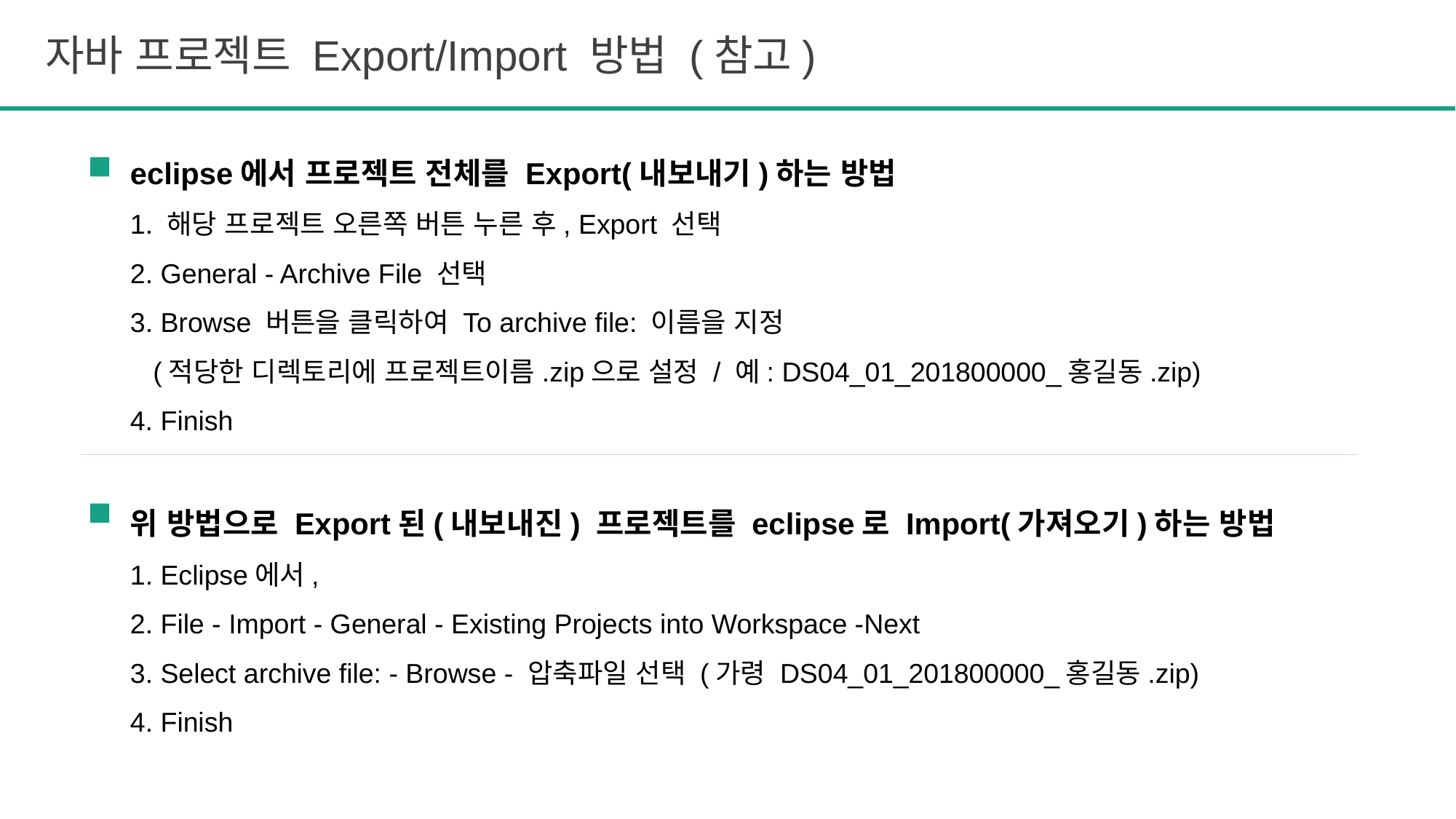

자바 프로젝트 Export/Import 방법 (참고)
eclipse에서 프로젝트 전체를 Export(내보내기)하는 방법
 해당 프로젝트 오른쪽 버튼 누른 후, Export 선택
 General - Archive File 선택
 Browse 버튼을 클릭하여 To archive file: 이름을 지정
   (적당한 디렉토리에 프로젝트이름.zip으로 설정 / 예: DS04_01_201800000_홍길동.zip)
4. Finish

위 방법으로 Export된(내보내진) 프로젝트를 eclipse로 Import(가져오기)하는 방법
 Eclipse에서,
 File - Import - General - Existing Projects into Workspace -Next
 Select archive file: - Browse - 압축파일 선택 (가령 DS04_01_201800000_홍길동.zip)
 Finish